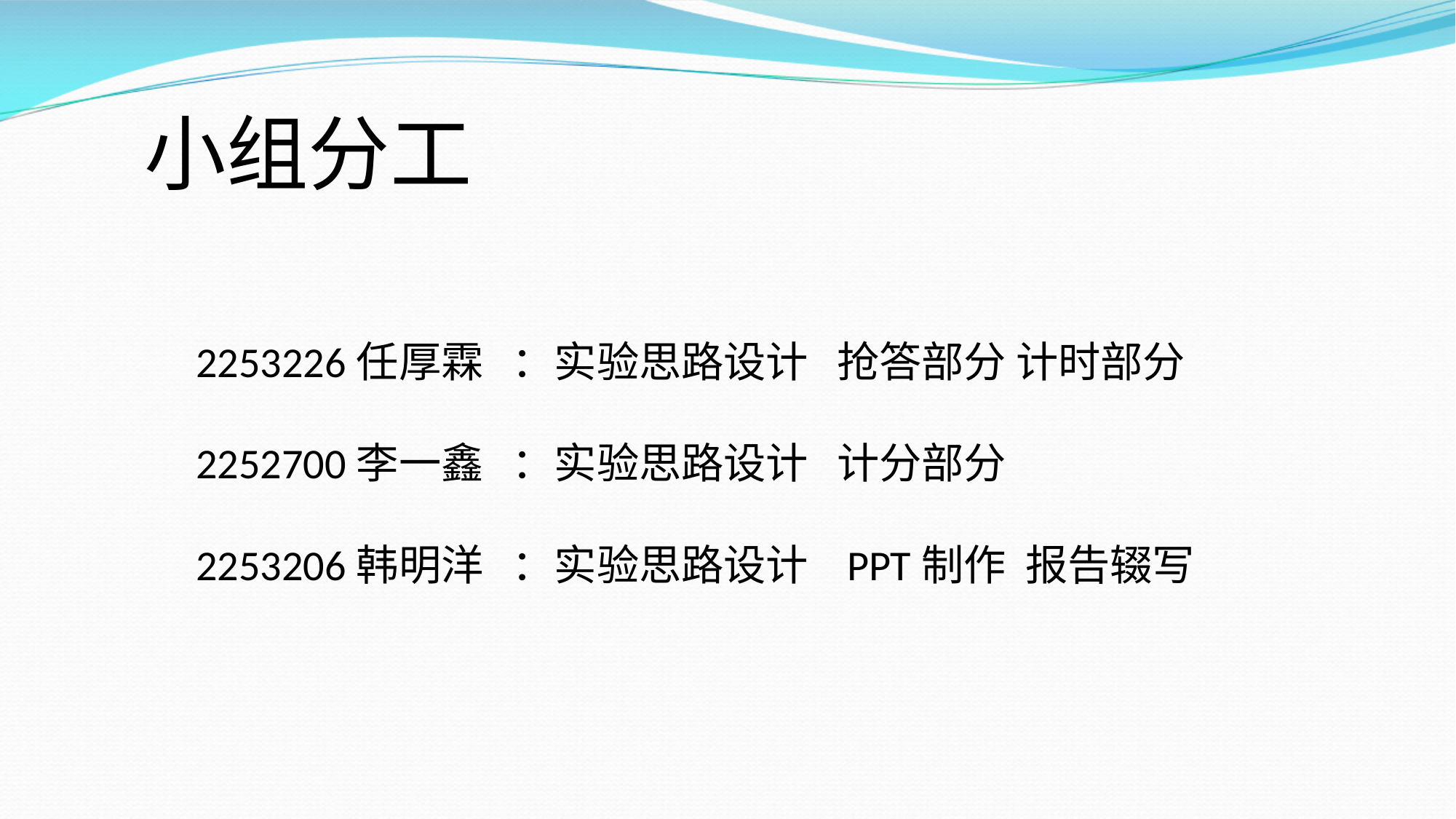

小组分工
2253226任厚霖   ：实验思路设计   抢答部分 计时部分

2252700李一鑫   ：实验思路设计   计分部分

2253206韩明洋   ：实验思路设计   PPT制作  报告辍写